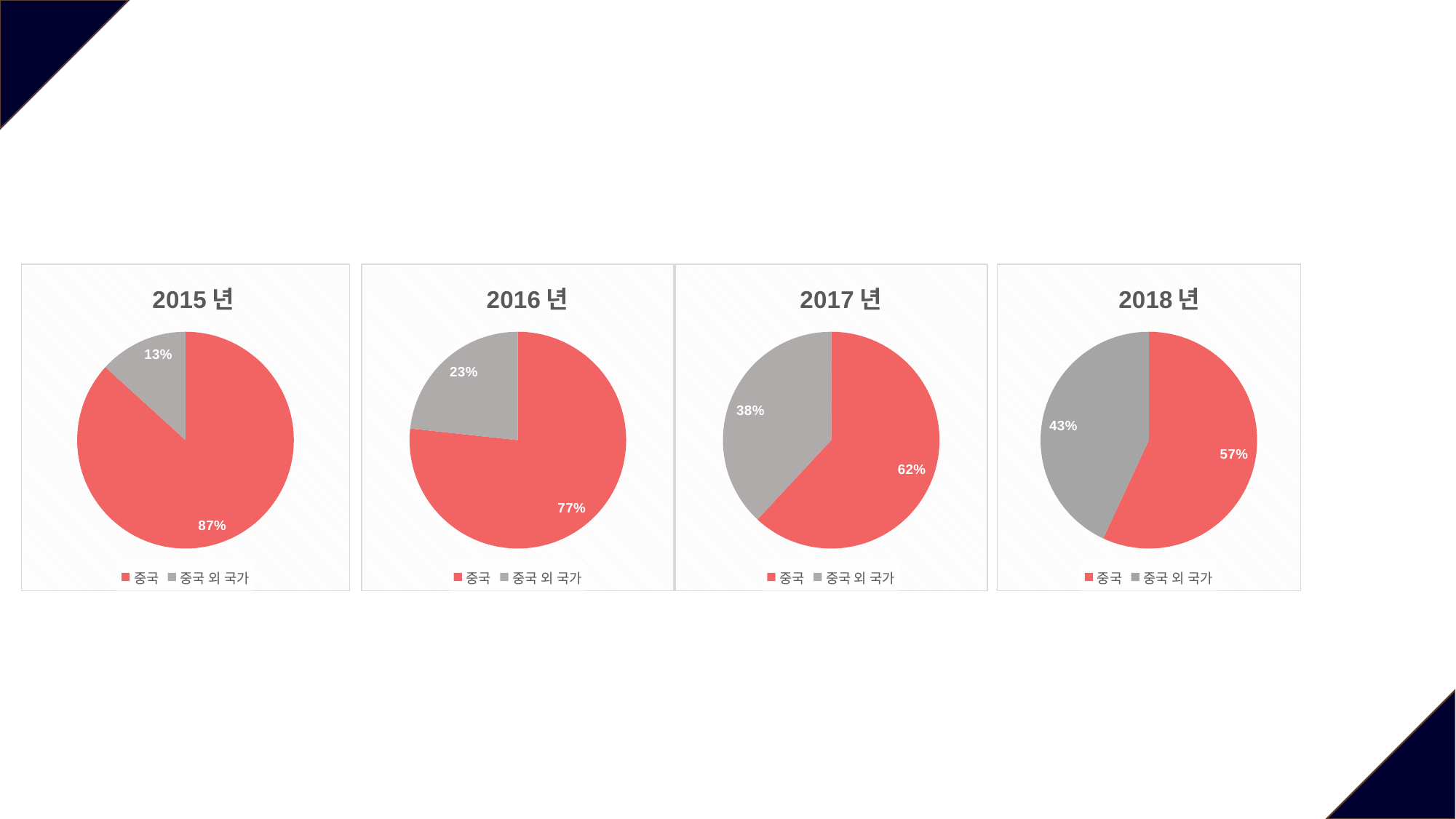

### Chart: 2015년

| Category |  |
|---|---|
| 중국 | 2237363.0 |
| 중국 외 국가 | 341686.0 |

### Chart: 2016년

| Category |  |
|---|---|
| 중국 | 3061522.0 |
| 중국 외 국가 | 929304.0 |

### Chart: 2017년

| Category |  |
|---|---|
| 중국 | 747315.0 |
| 중국 외 국가 | 459499.0 |

### Chart: 2018년

| Category |  |
|---|---|
| 중국 | 666120.0 |
| 중국 외 국가 | 504007.0 |